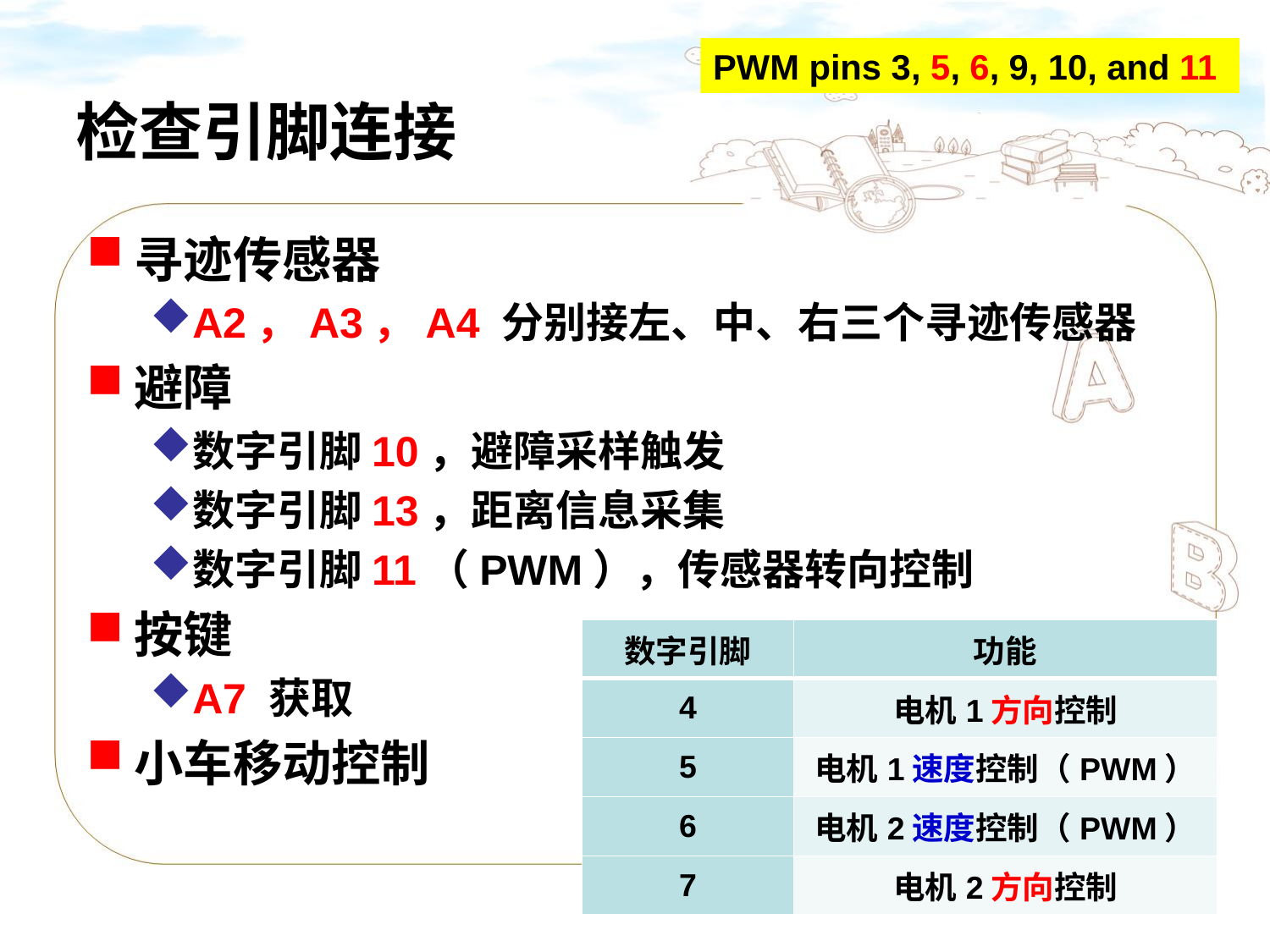

PWM pins 3, 5, 6, 9, 10, and 11
# 检查引脚连接
寻迹传感器
A2，A3，A4 分别接左、中、右三个寻迹传感器
避障
数字引脚10，避障采样触发
数字引脚13，距离信息采集
数字引脚11（PWM），传感器转向控制
按键
A7 获取
小车移动控制

| 数字引脚 | 功能 |
| --- | --- |
| 4 | 电机1方向控制 |
| 5 | 电机1速度控制（PWM） |
| 6 | 电机2速度控制（PWM） |
| 7 | 电机2方向控制 |